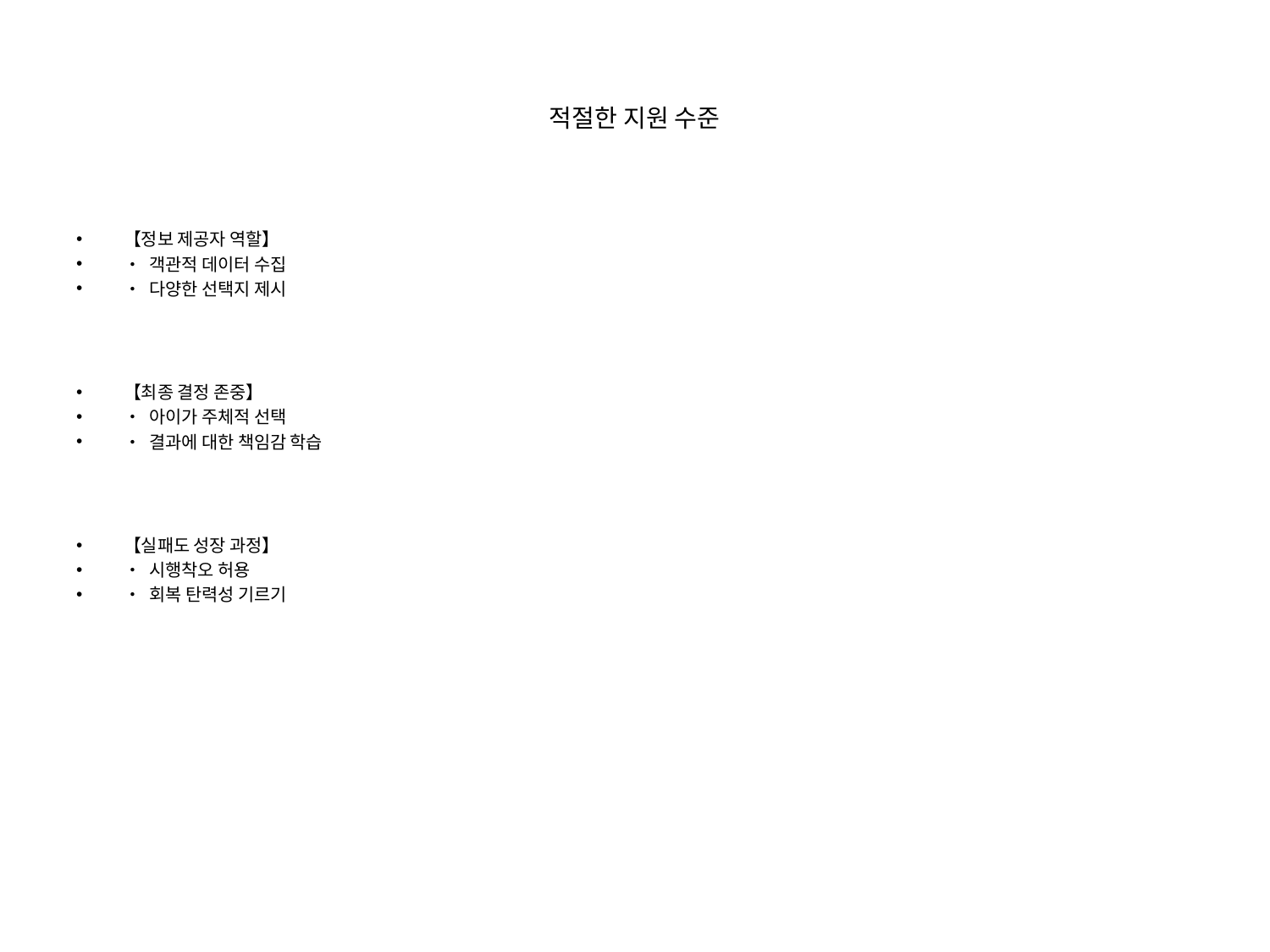

# 적절한 지원 수준
【정보 제공자 역할】
• 객관적 데이터 수집
• 다양한 선택지 제시

【최종 결정 존중】
• 아이가 주체적 선택
• 결과에 대한 책임감 학습

【실패도 성장 과정】
• 시행착오 허용
• 회복 탄력성 기르기